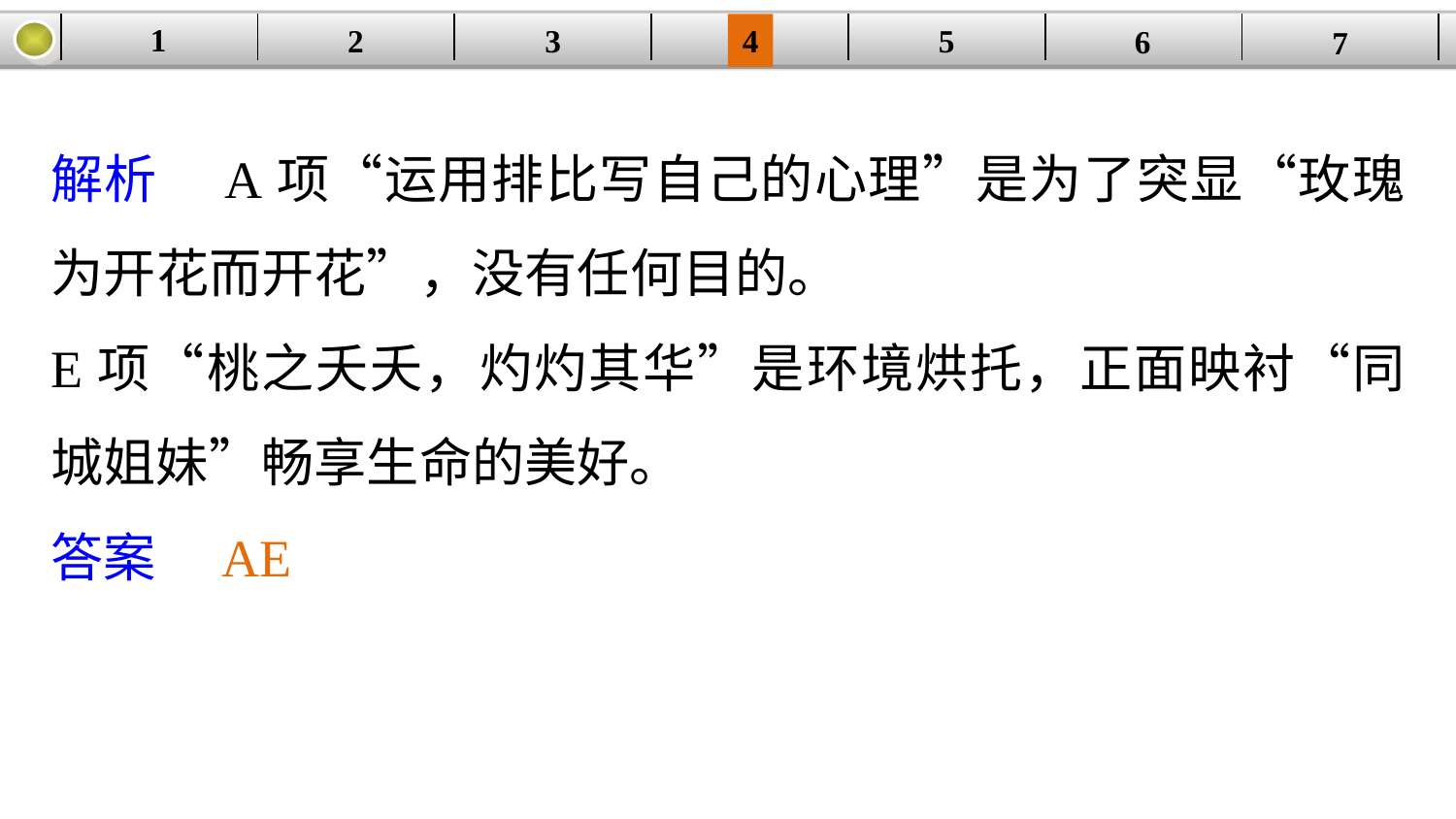

1
5
3
2
|  |  |  |  |  |  |  |
| --- | --- | --- | --- | --- | --- | --- |
4
6
7

解析　A项“运用排比写自己的心理”是为了突显“玫瑰为开花而开花”，没有任何目的。
E项“桃之夭夭，灼灼其华”是环境烘托，正面映衬“同城姐妹”畅享生命的美好。
答案　AE